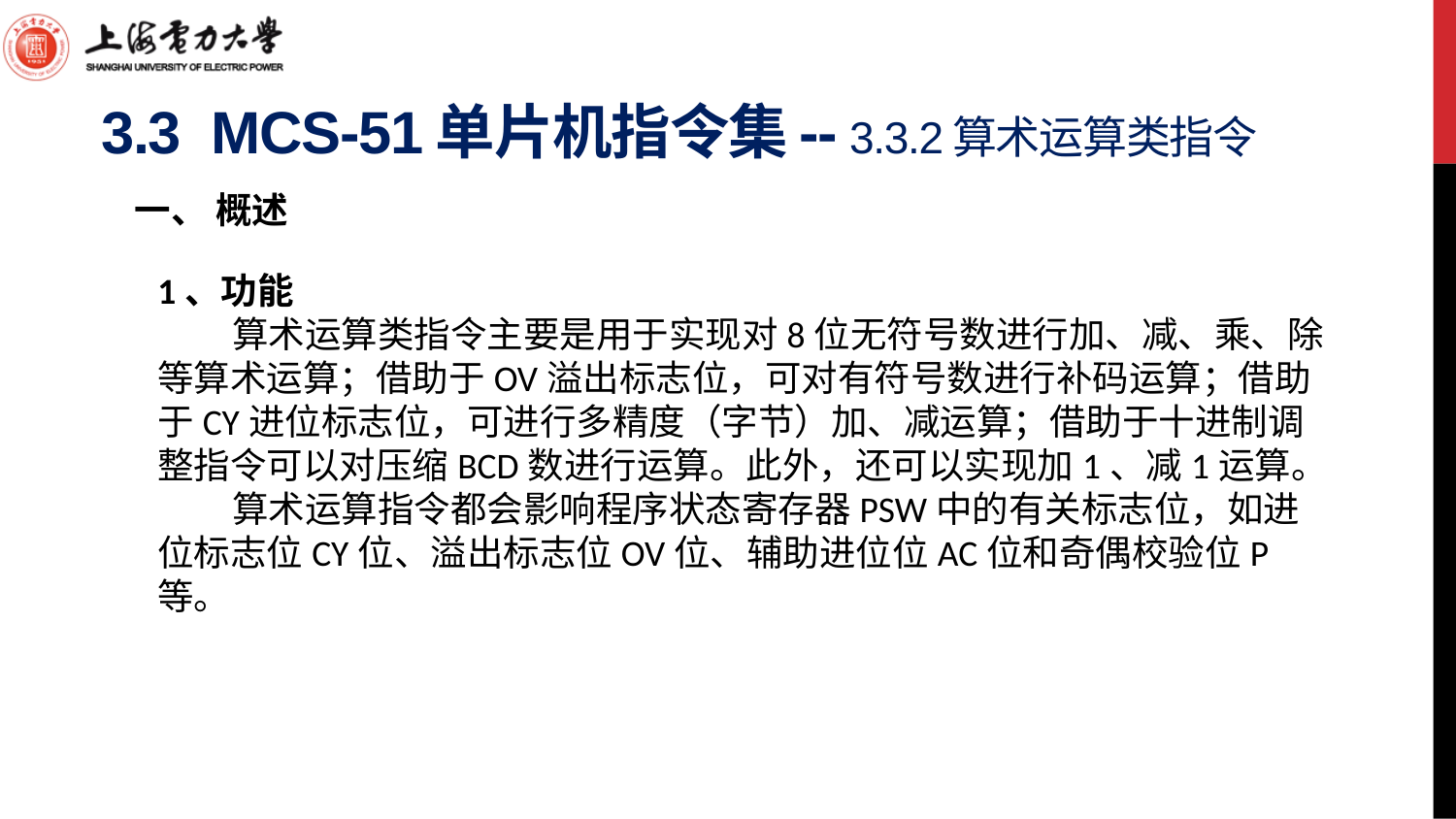

# 3.3  MCS-51单片机指令集-- 3.3.2算术运算类指令
一、 概述

1、功能
        算术运算类指令主要是用于实现对8位无符号数进行加、减、乘、除等算术运算；借助于OV溢出标志位，可对有符号数进行补码运算；借助于CY进位标志位，可进行多精度（字节）加、减运算；借助于十进制调整指令可以对压缩BCD数进行运算。此外，还可以实现加1、减1运算。
        算术运算指令都会影响程序状态寄存器PSW中的有关标志位，如进位标志位CY位、溢出标志位OV位、辅助进位位AC位和奇偶校验位P等。